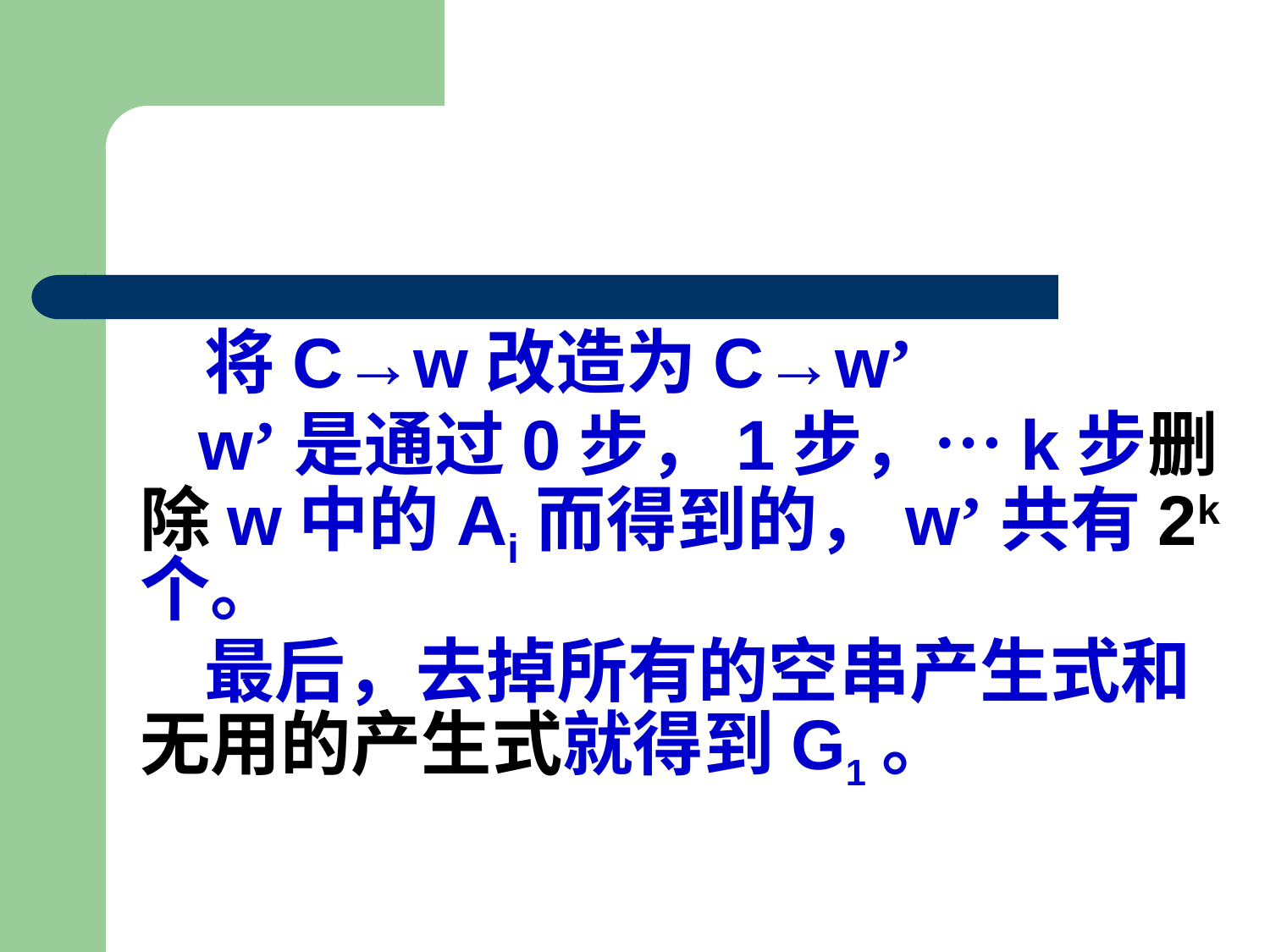

#
   将C→w改造为C→w’
   w’是通过0步，1步，…k步删除w中的Ai而得到的，w’共有2k个。
   最后，去掉所有的空串产生式和无用的产生式就得到G1。